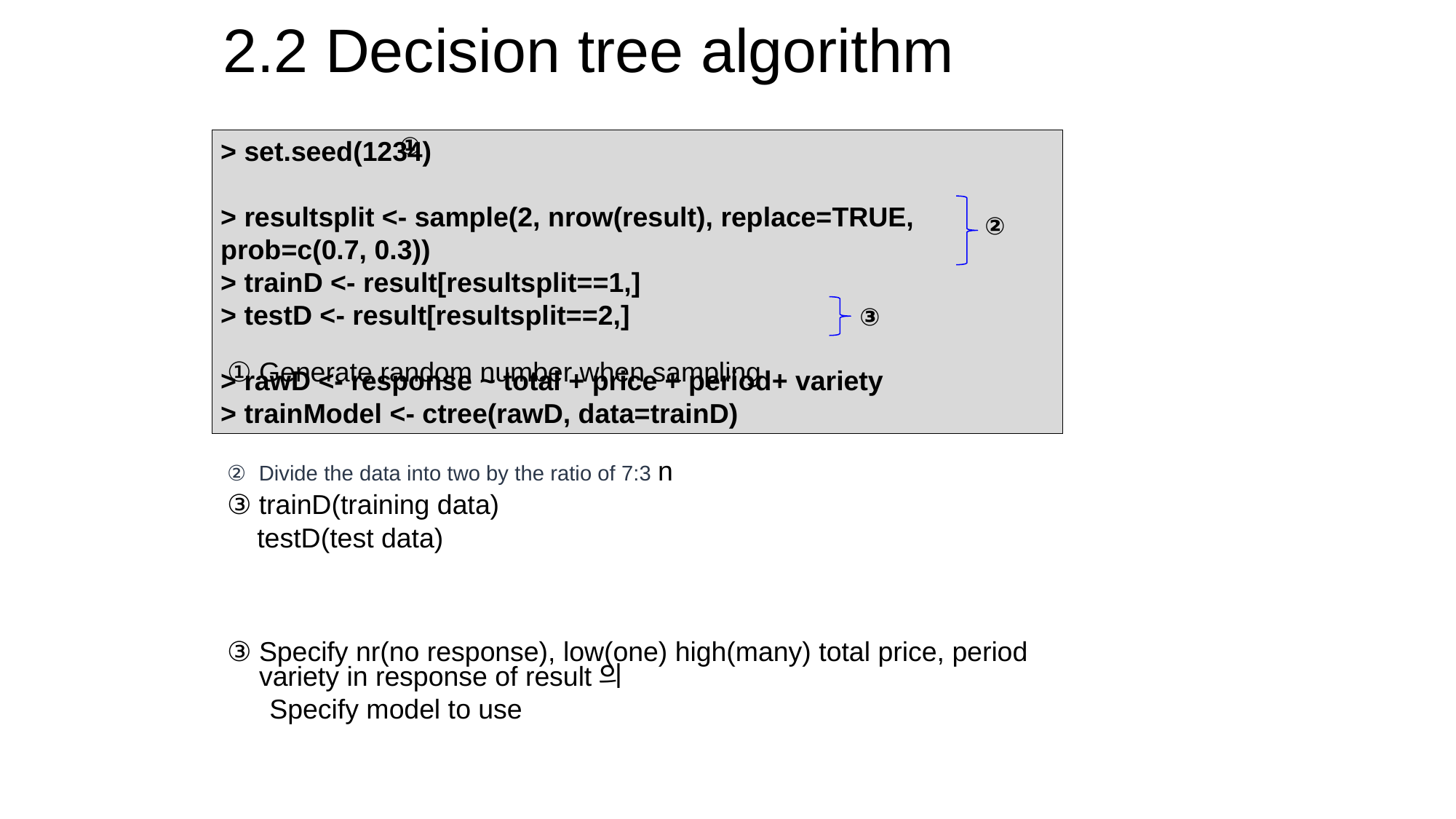

# 2.2 Decision tree algorithm
> set.seed(1234)

> resultsplit <- sample(2, nrow(result), replace=TRUE, prob=c(0.7, 0.3))
> trainD <- result[resultsplit==1,]
> testD <- result[resultsplit==2,]

> rawD <- response ~ total + price + period+ variety
> trainModel <- ctree(rawD, data=trainD)
①

②

③
Generate random number when sampling
Divide the data into two by the ratio of 7:3 n
trainD(training data)
testD(test data)
Specify nr(no response), low(one) high(many) total price, period variety in response of result의
Specify model to use